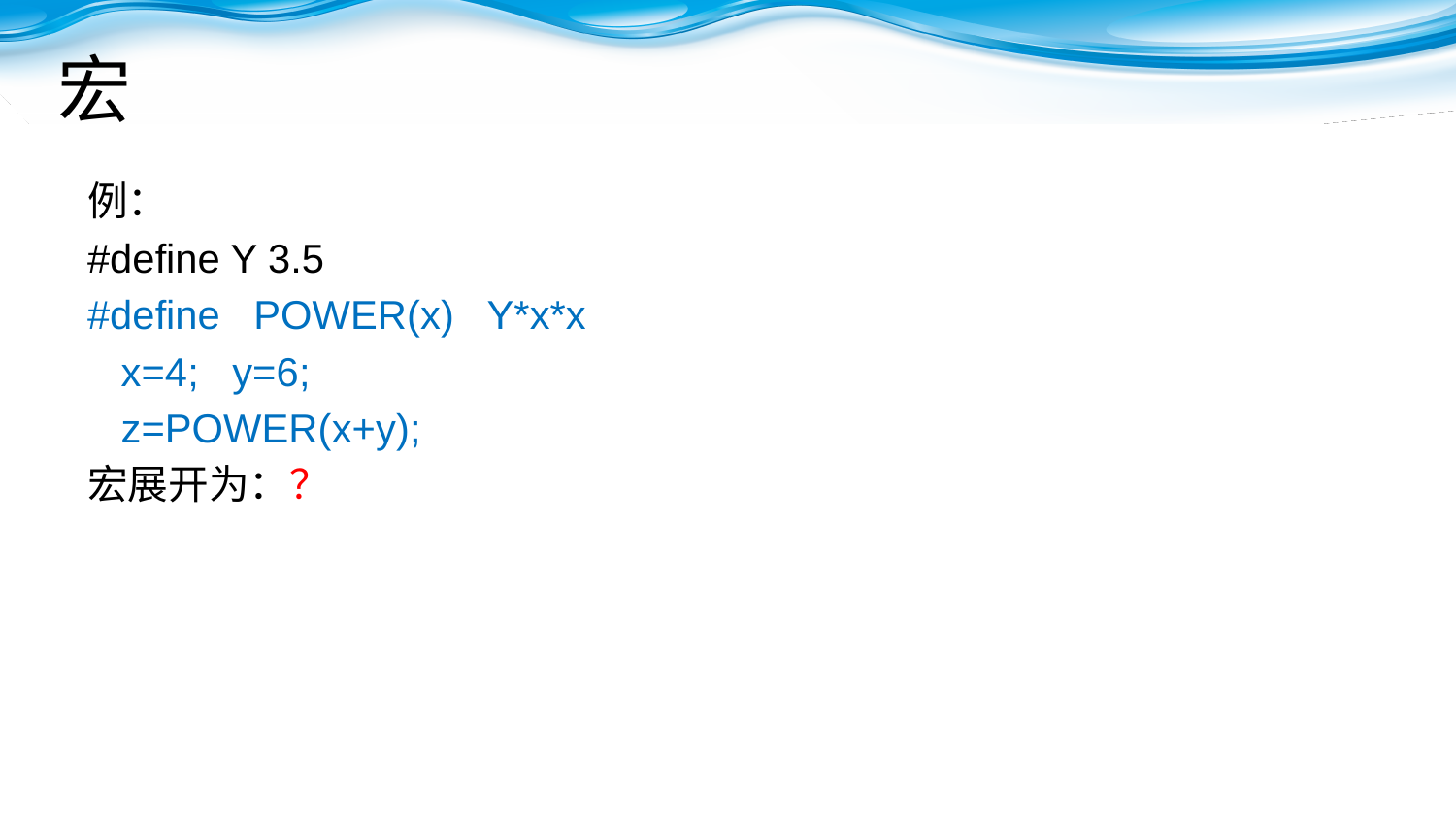

# 宏
例：
#define Y 3.5
#define   POWER(x)   Y*x*x
   x=4;   y=6;
   z=POWER(x+y);
宏展开为：？